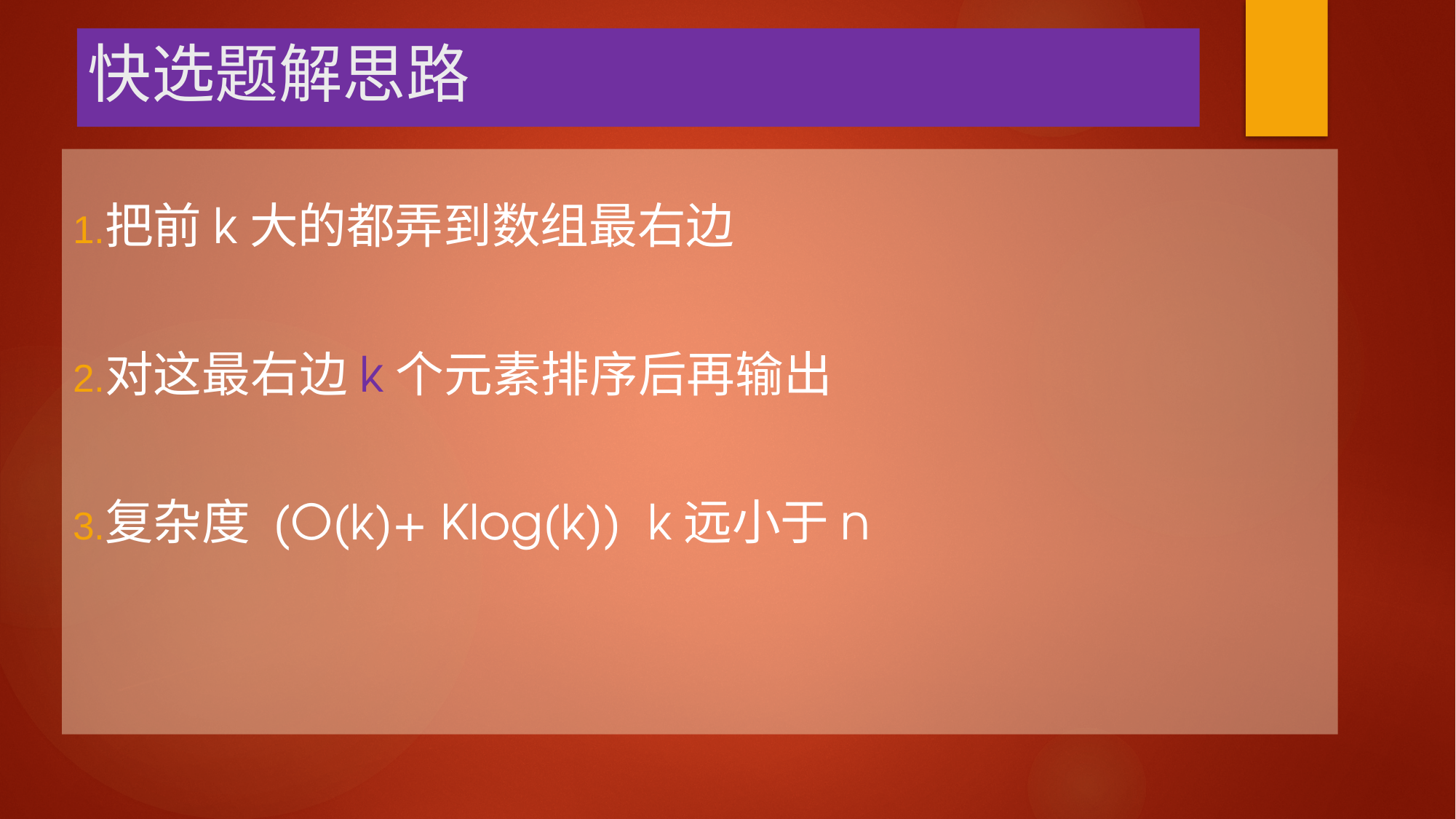

# 快选题解思路
把前k大的都弄到数组最右边
对这最右边k个元素排序后再输出
复杂度 (O(k)+ Klog(k))  k远小于n